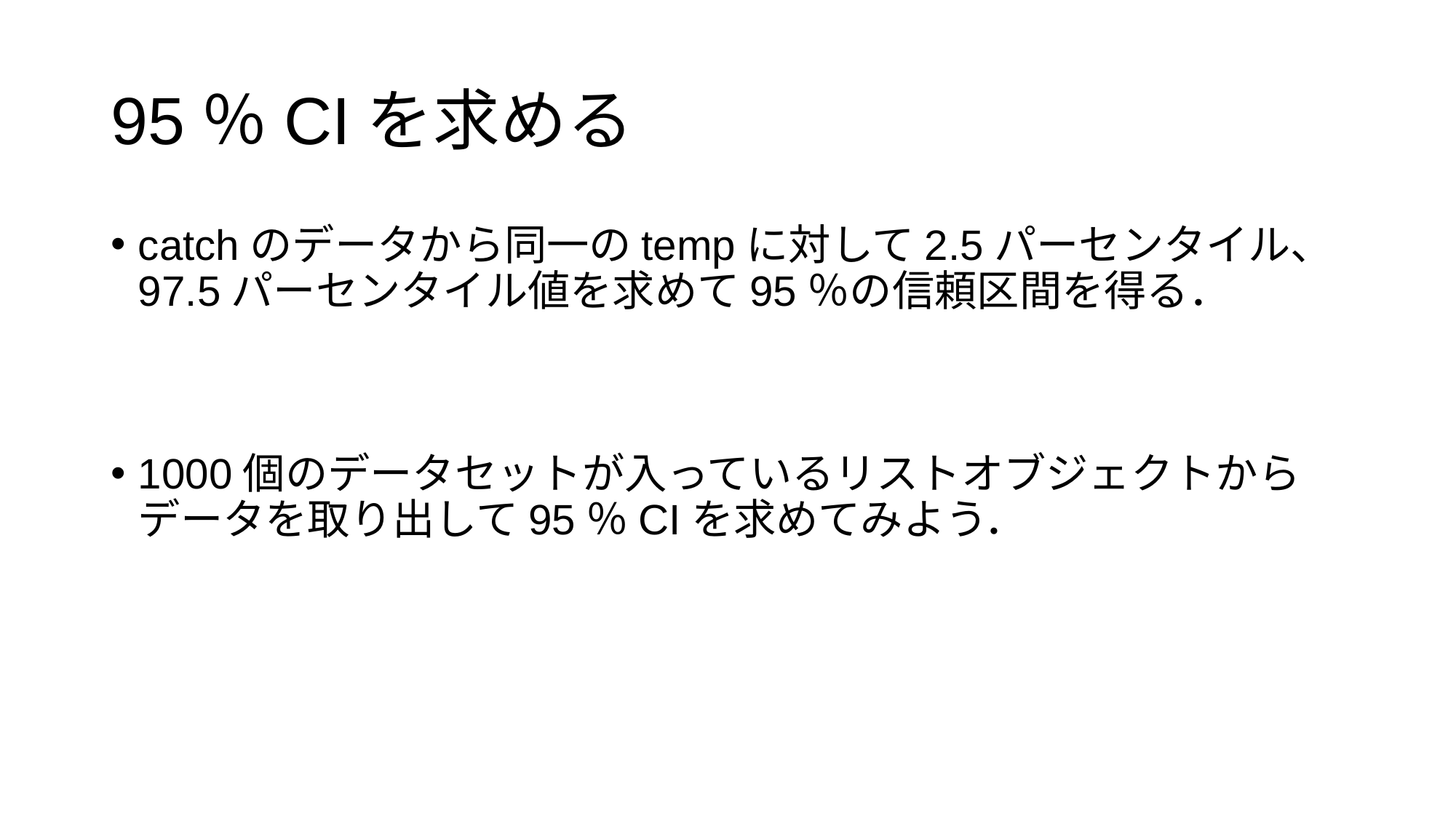

# 95％CIを求める
catchのデータから同一のtempに対して2.5パーセンタイル、97.5パーセンタイル値を求めて95％の信頼区間を得る．

1000個のデータセットが入っているリストオブジェクトからデータを取り出して95％CIを求めてみよう．